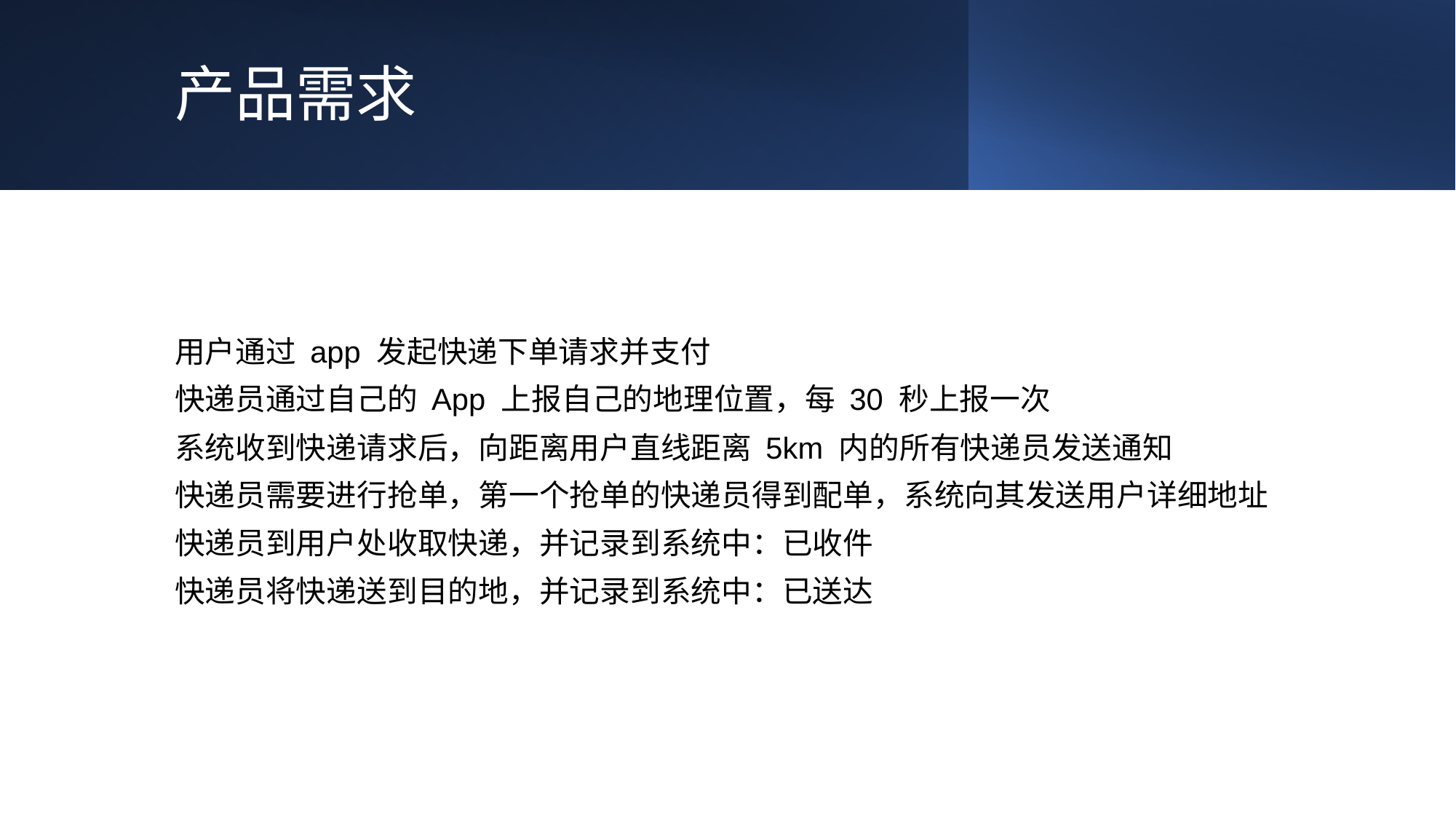

# 产品需求
用户通过 app 发起快递下单请求并支付
快递员通过自己的 App 上报自己的地理位置，每 30 秒上报一次
系统收到快递请求后，向距离用户直线距离 5km 内的所有快递员发送通知
快递员需要进行抢单，第一个抢单的快递员得到配单，系统向其发送用户详细地址
快递员到用户处收取快递，并记录到系统中：已收件
快递员将快递送到目的地，并记录到系统中：已送达